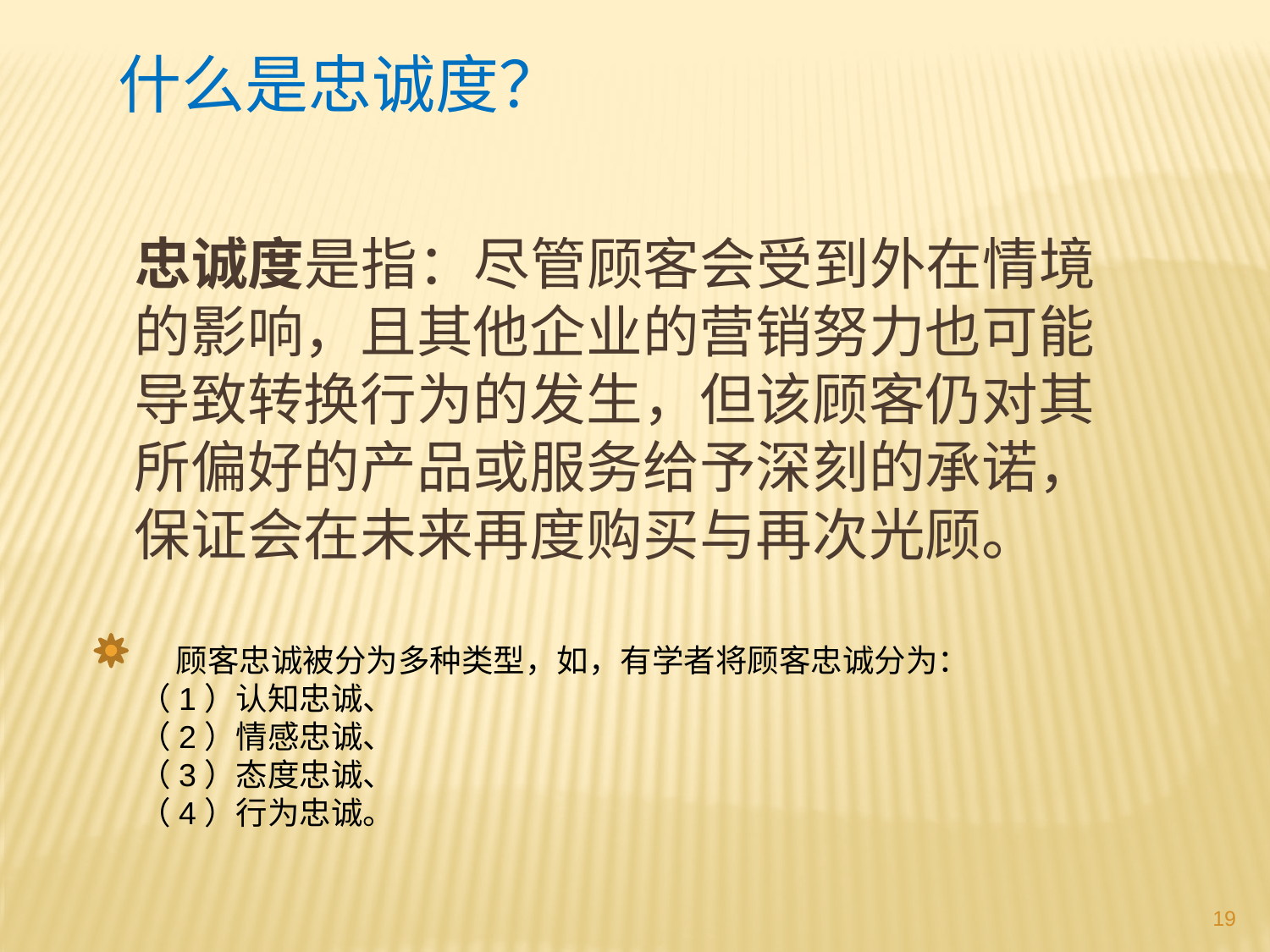

什么是忠诚度？
忠诚度是指：尽管顾客会受到外在情境的影响，且其他企业的营销努力也可能导致转换行为的发生，但该顾客仍对其所偏好的产品或服务给予深刻的承诺，保证会在未来再度购买与再次光顾。

    顾客忠诚被分为多种类型，如，有学者将顾客忠诚分为：（1）认知忠诚、
（2）情感忠诚、
（3）态度忠诚、
（4）行为忠诚。
19